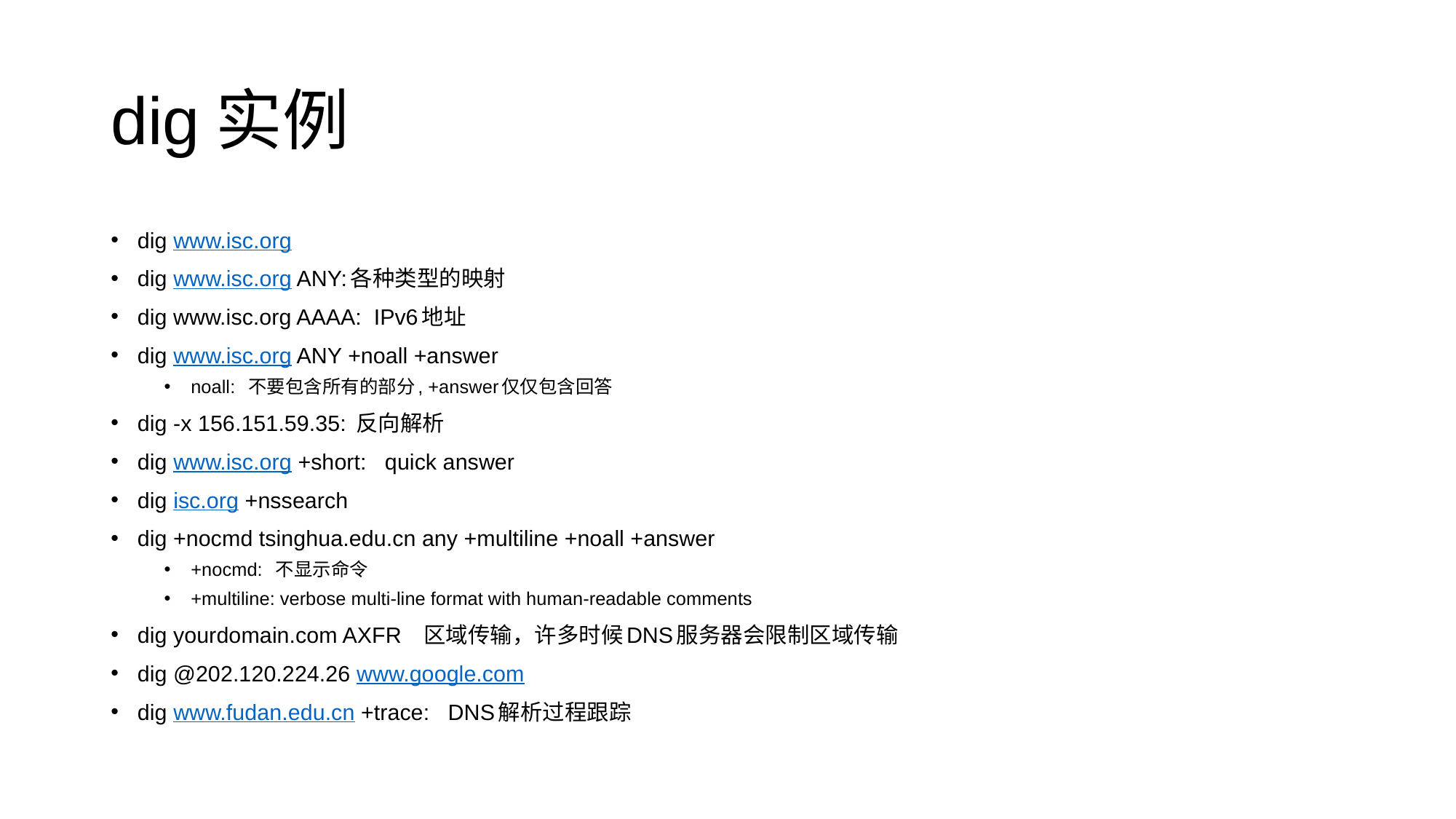

# dig实例
dig www.isc.org
dig www.isc.org ANY:各种类型的映射
dig www.isc.org AAAA:  IPv6地址
dig www.isc.org ANY +noall +answer
noall:  不要包含所有的部分, +answer仅仅包含回答
dig -x 156.151.59.35: 反向解析
dig www.isc.org +short:   quick answer
dig isc.org +nssearch
dig +nocmd tsinghua.edu.cn any +multiline +noall +answer
+nocmd:  不显示命令
+multiline: verbose multi-line format with human-readable comments
dig yourdomain.com AXFR   区域传输，许多时候DNS服务器会限制区域传输
dig @202.120.224.26 www.google.com
dig www.fudan.edu.cn +trace:   DNS解析过程跟踪